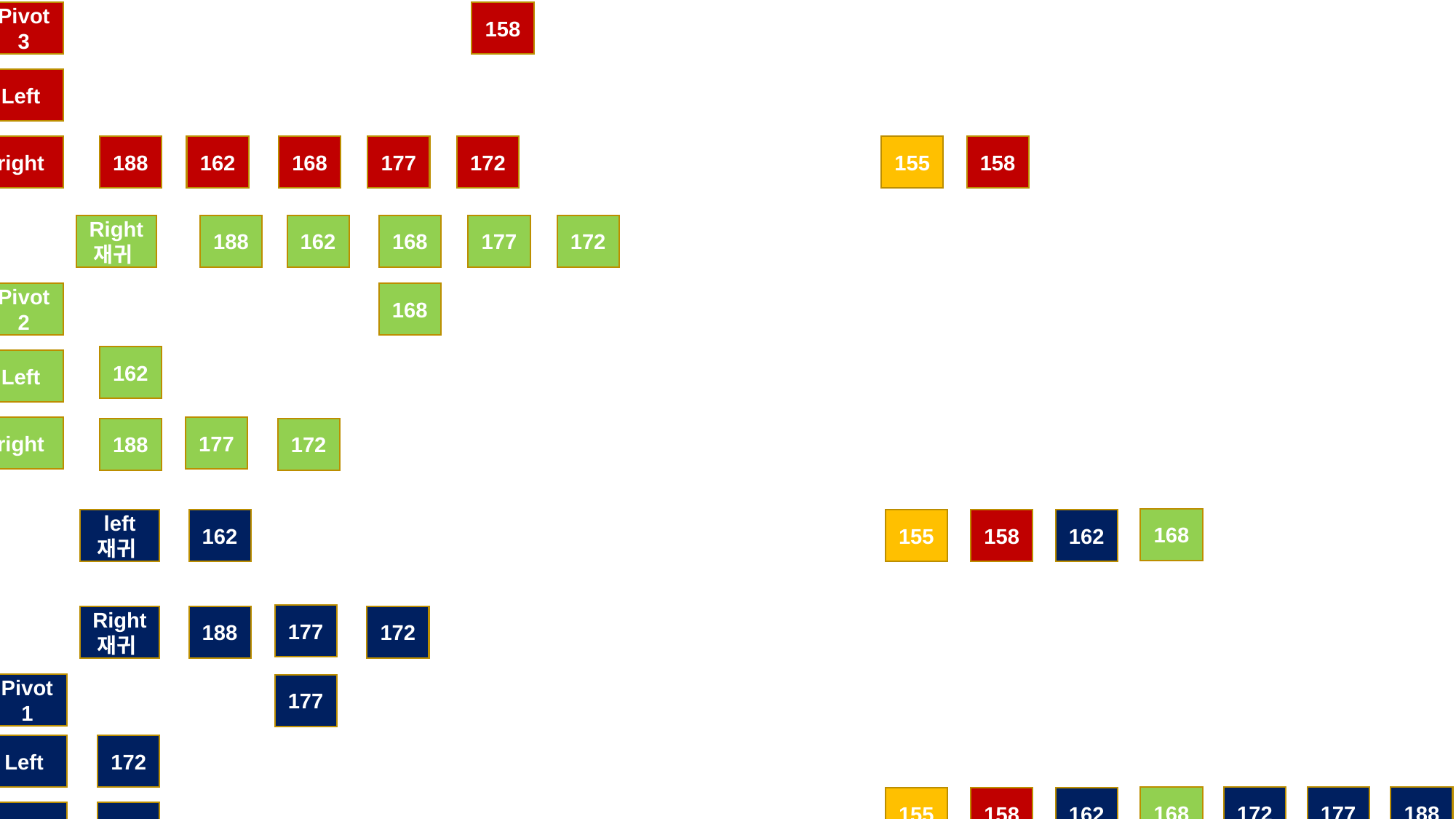

188
162
168
155
158
177
172
Pivot
3
155
Left
right
188
162
168
158
177
155
172
Right
재귀
188
162
168
158
177
172
Pivot
3
158
Left
right
188
162
168
177
172
155
158
Right
재귀
188
162
168
177
172
Pivot
2
168
162
Left
right
177
188
172
168
left
재귀
162
155
158
162
177
Right
재귀
188
172
Pivot
1
177
Left
172
168
172
177
188
155
158
162
right
188
left
재귀
172
Right
재귀
188